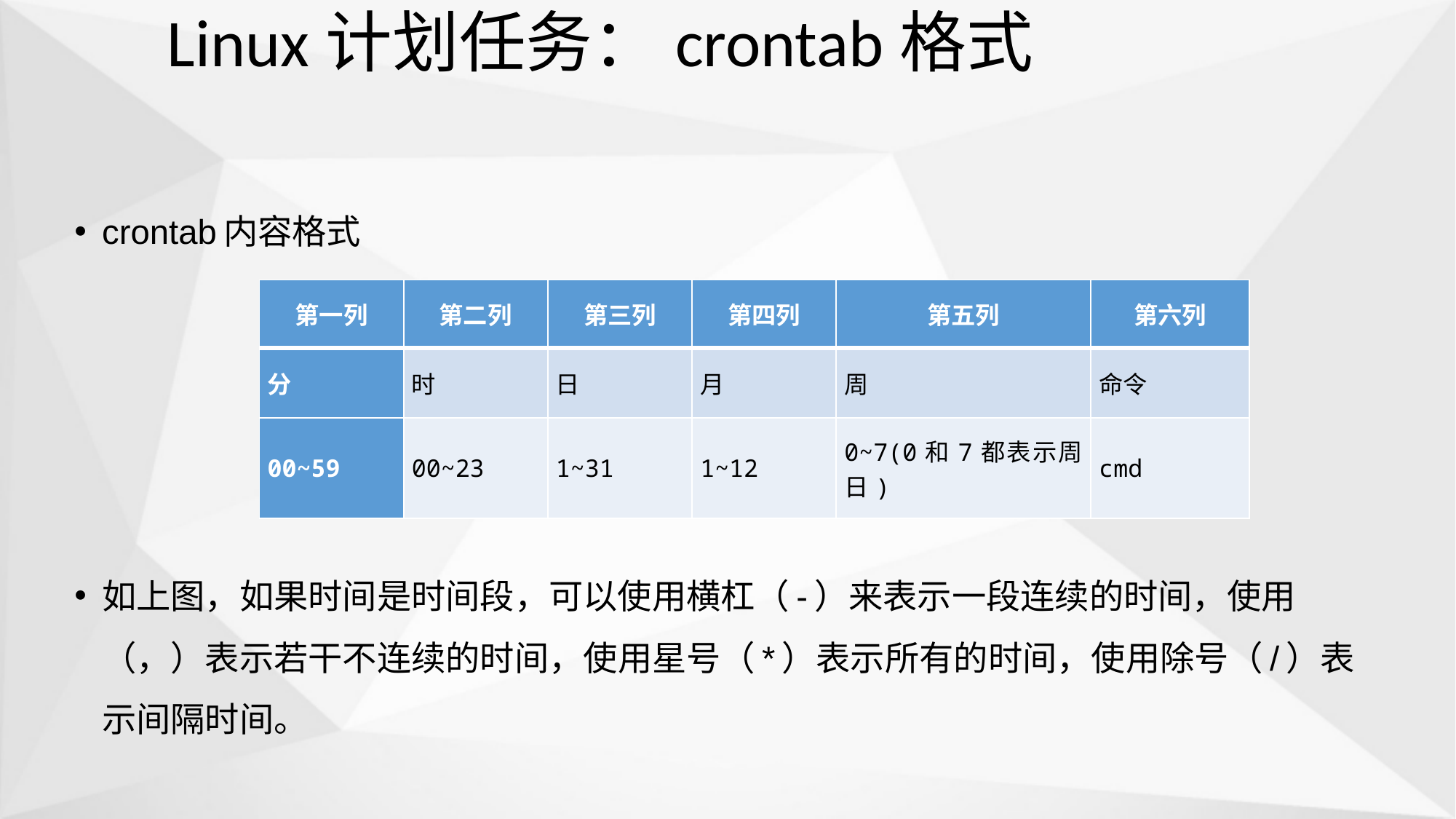

# Linux计划任务：crontab格式
crontab内容格式

如上图，如果时间是时间段，可以使用横杠（-）来表示一段连续的时间，使用（，）表示若干不连续的时间，使用星号（*）表示所有的时间，使用除号（/）表示间隔时间。
| 第一列 | 第二列 | 第三列 | 第四列 | 第五列 | 第六列 |
| --- | --- | --- | --- | --- | --- |
| 分 | 时 | 日 | 月 | 周 | 命令 |
| 00~59 | 00~23 | 1~31 | 1~12 | 0~7(0和7都表示周日) | cmd |